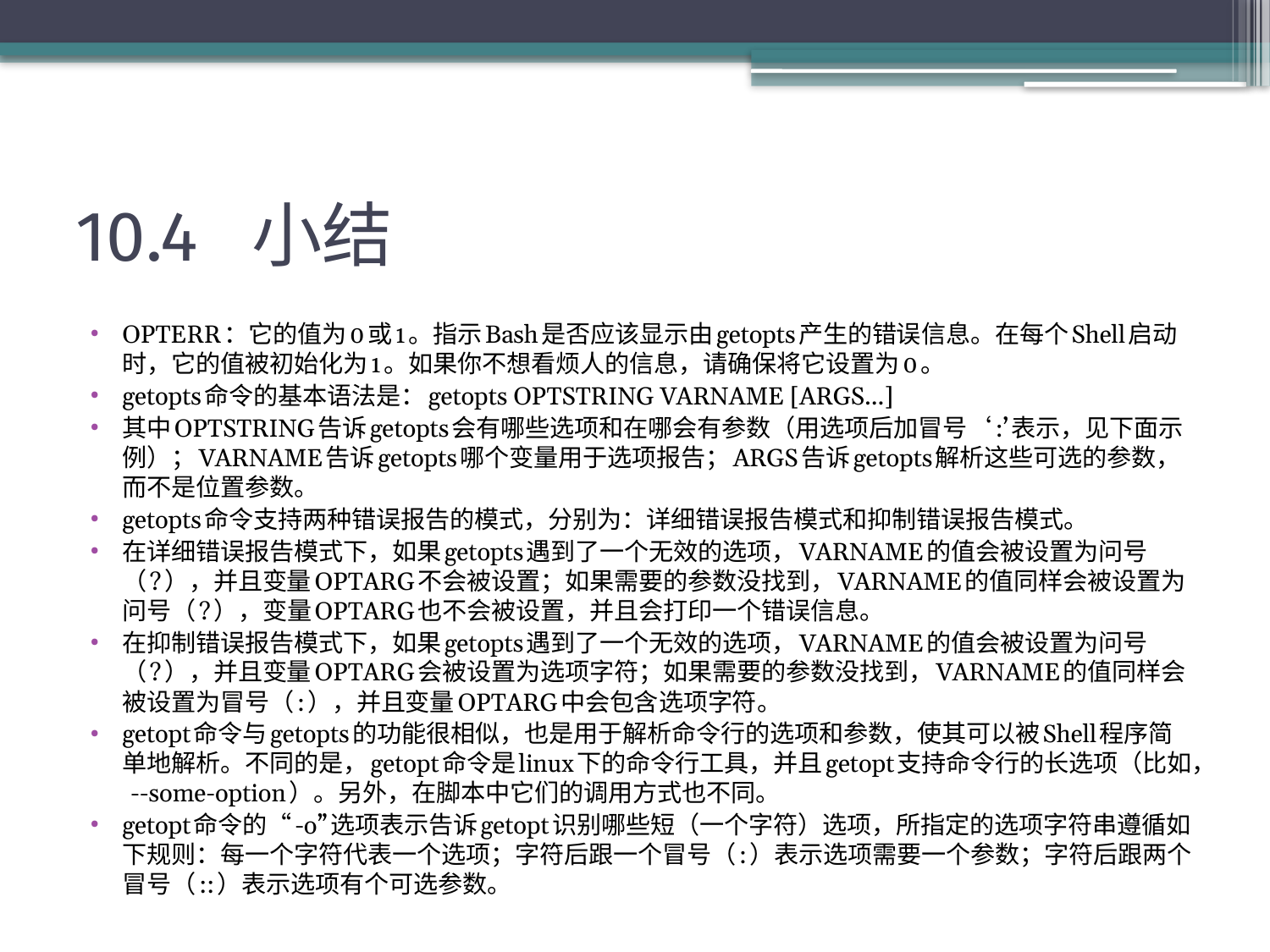

# 10.4  小结
OPTERR：它的值为0或1。指示Bash是否应该显示由getopts产生的错误信息。在每个Shell启动时，它的值被初始化为1。如果你不想看烦人的信息，请确保将它设置为0。
getopts命令的基本语法是：getopts OPTSTRING VARNAME [ARGS...]
其中OPTSTRING告诉getopts会有哪些选项和在哪会有参数（用选项后加冒号‘:’表示，见下面示例）；VARNAME告诉getopts哪个变量用于选项报告；ARGS告诉getopts解析这些可选的参数，而不是位置参数。
getopts命令支持两种错误报告的模式，分别为：详细错误报告模式和抑制错误报告模式。
在详细错误报告模式下，如果getopts遇到了一个无效的选项，VARNAME的值会被设置为问号（?），并且变量OPTARG不会被设置；如果需要的参数没找到，VARNAME的值同样会被设置为问号（?），变量OPTARG也不会被设置，并且会打印一个错误信息。
在抑制错误报告模式下，如果getopts遇到了一个无效的选项，VARNAME的值会被设置为问号（?），并且变量OPTARG会被设置为选项字符；如果需要的参数没找到，VARNAME的值同样会被设置为冒号（:），并且变量OPTARG中会包含选项字符。
getopt命令与getopts的功能很相似，也是用于解析命令行的选项和参数，使其可以被Shell程序简单地解析。不同的是，getopt命令是linux下的命令行工具，并且getopt支持命令行的长选项（比如， --some-option）。另外，在脚本中它们的调用方式也不同。
getopt命令的“-o”选项表示告诉getopt识别哪些短（一个字符）选项，所指定的选项字符串遵循如下规则：每一个字符代表一个选项；字符后跟一个冒号（:）表示选项需要一个参数；字符后跟两个冒号（::）表示选项有个可选参数。